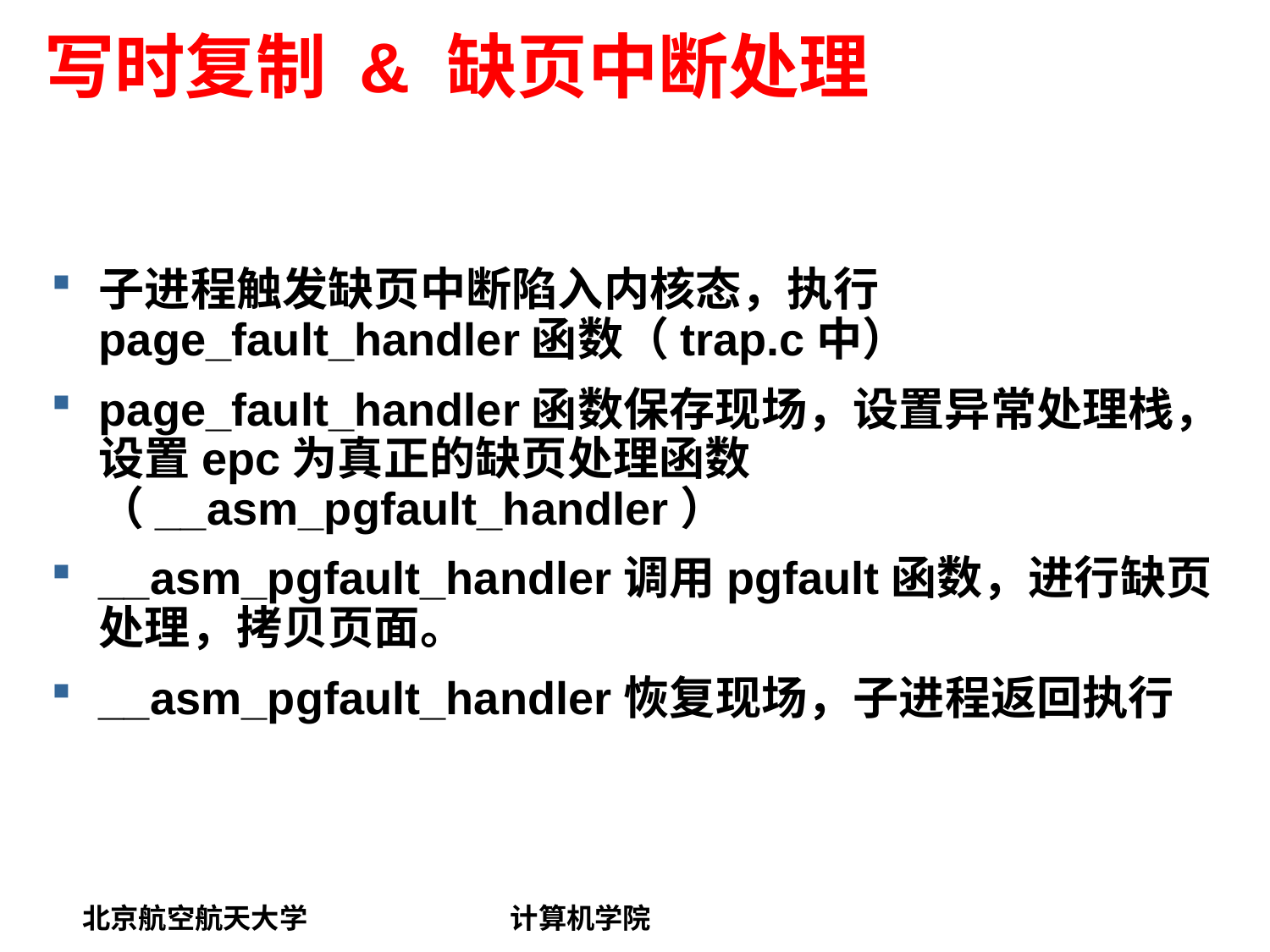

# 写时复制 & 缺页中断处理
子进程触发缺页中断陷入内核态，执行page_fault_handler函数（trap.c中）
page_fault_handler函数保存现场，设置异常处理栈，设置epc为真正的缺页处理函数（__asm_pgfault_handler）
__asm_pgfault_handler调用pgfault函数，进行缺页处理，拷贝页面。
__asm_pgfault_handler恢复现场，子进程返回执行